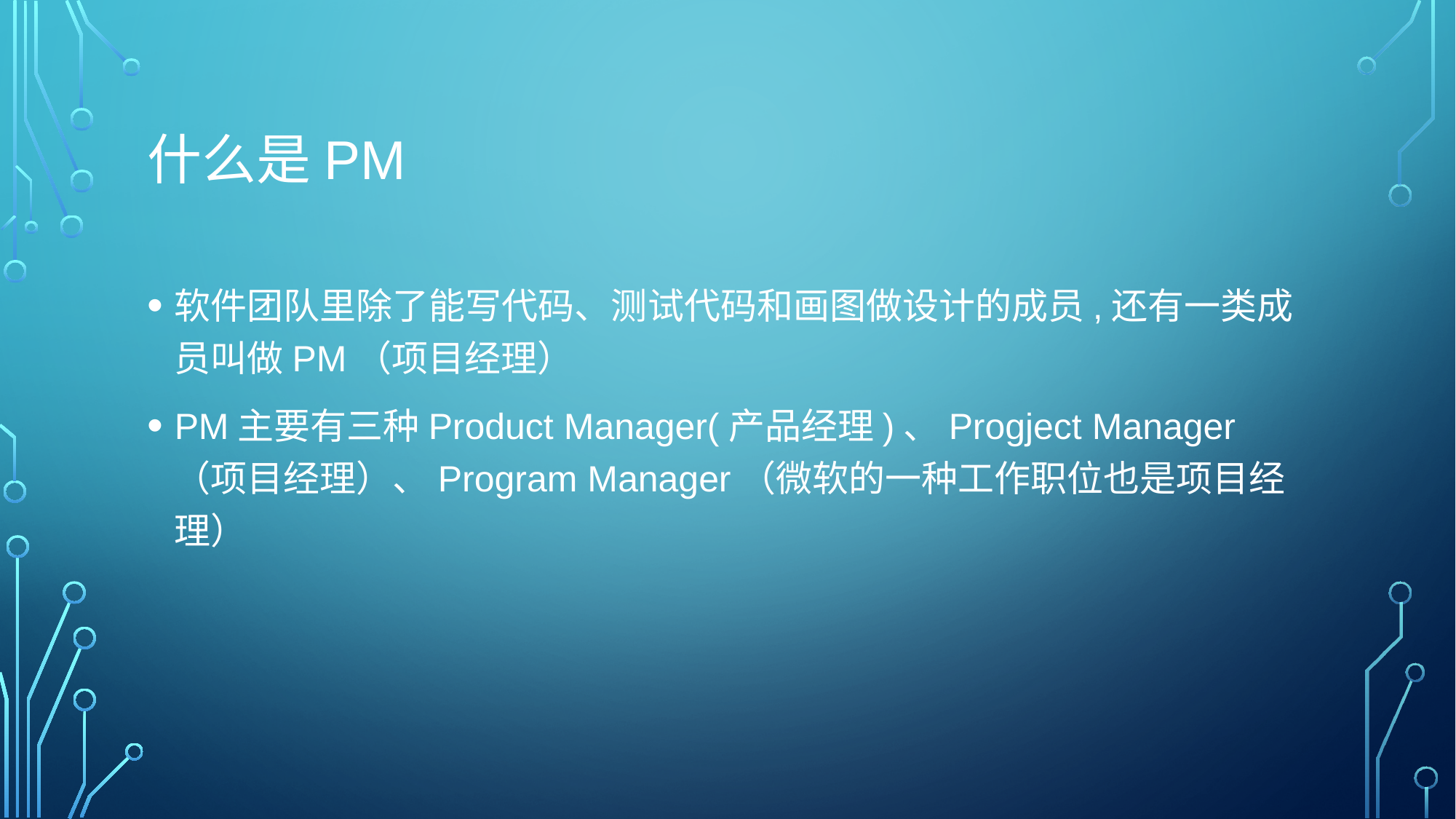

# 什么是PM
软件团队里除了能写代码、测试代码和画图做设计的成员,还有一类成员叫做PM（项目经理）
PM主要有三种Product Manager(产品经理)、Progject Manager（项目经理）、Program Manager（微软的一种工作职位也是项目经理）